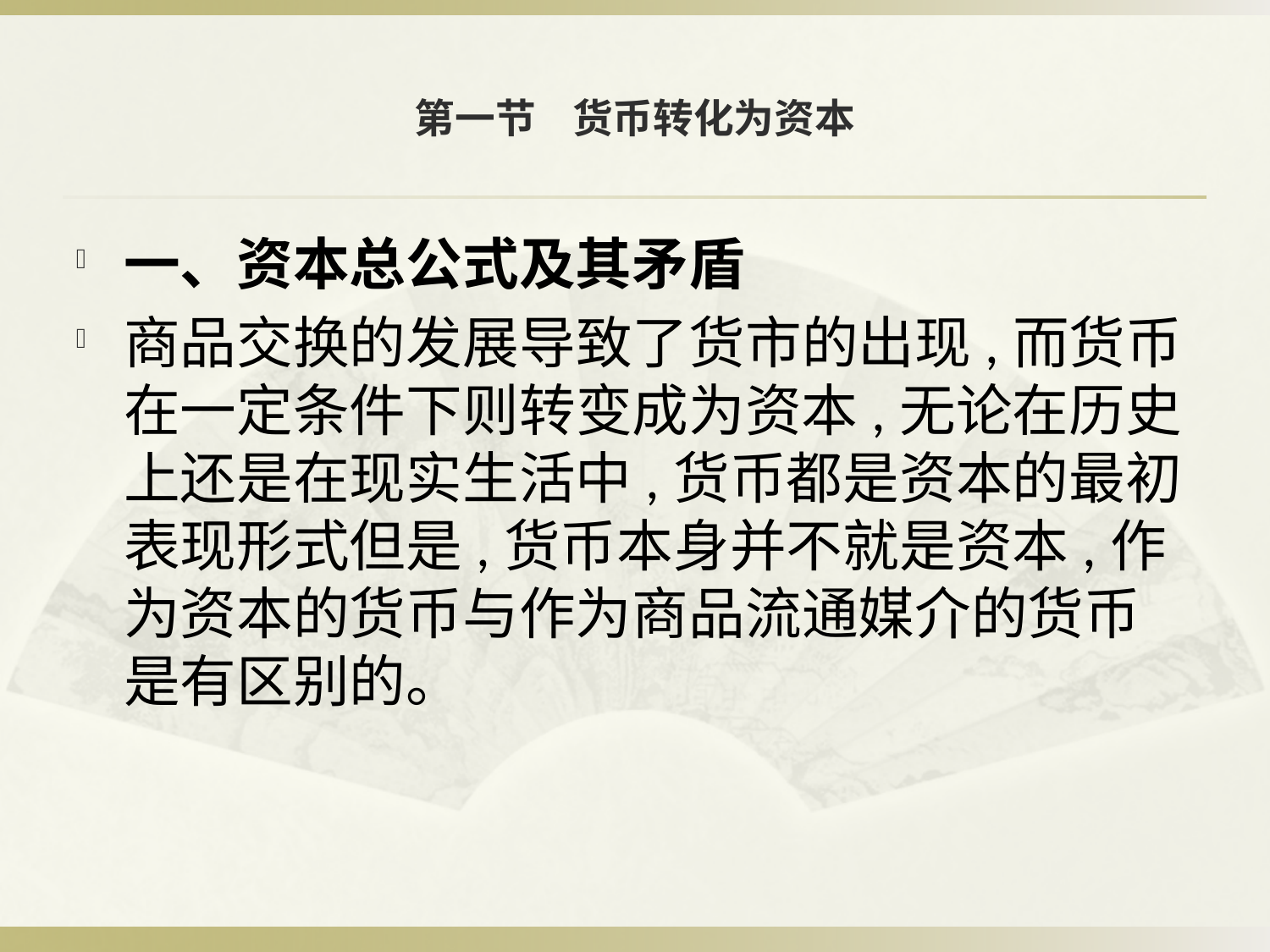

# 第一节    货币转化为资本
一、资本总公式及其矛盾
商品交换的发展导致了货市的出现,而货币在一定条件下则转变成为资本,无论在历史上还是在现实生活中,货币都是资本的最初表现形式但是,货币本身并不就是资本,作为资本的货币与作为商品流通媒介的货币是有区别的。